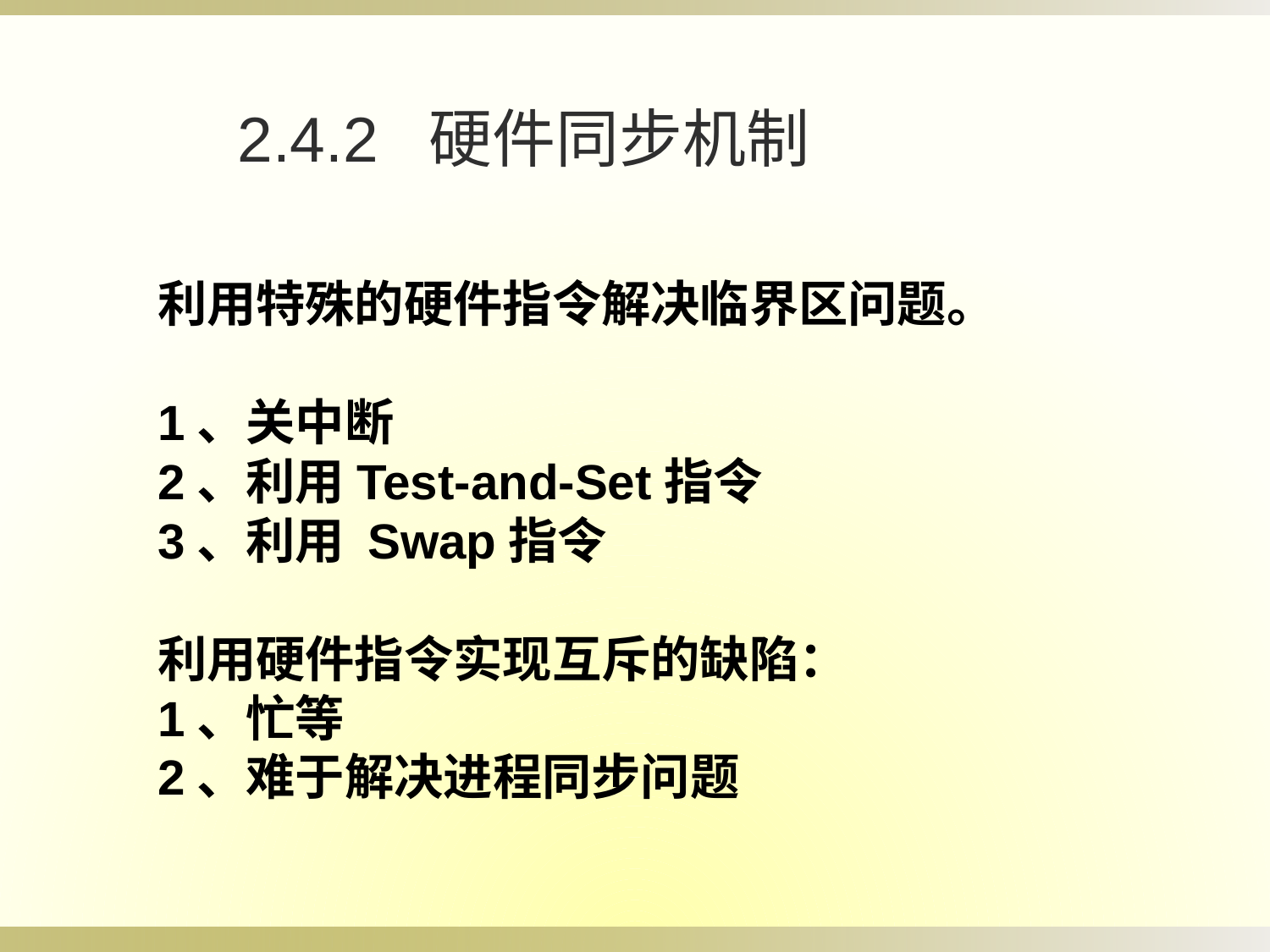

2.4.2  硬件同步机制
利用特殊的硬件指令解决临界区问题。

1、关中断
2、利用Test-and-Set指令
3、利用 Swap指令

利用硬件指令实现互斥的缺陷：
1、忙等
2、难于解决进程同步问题
44